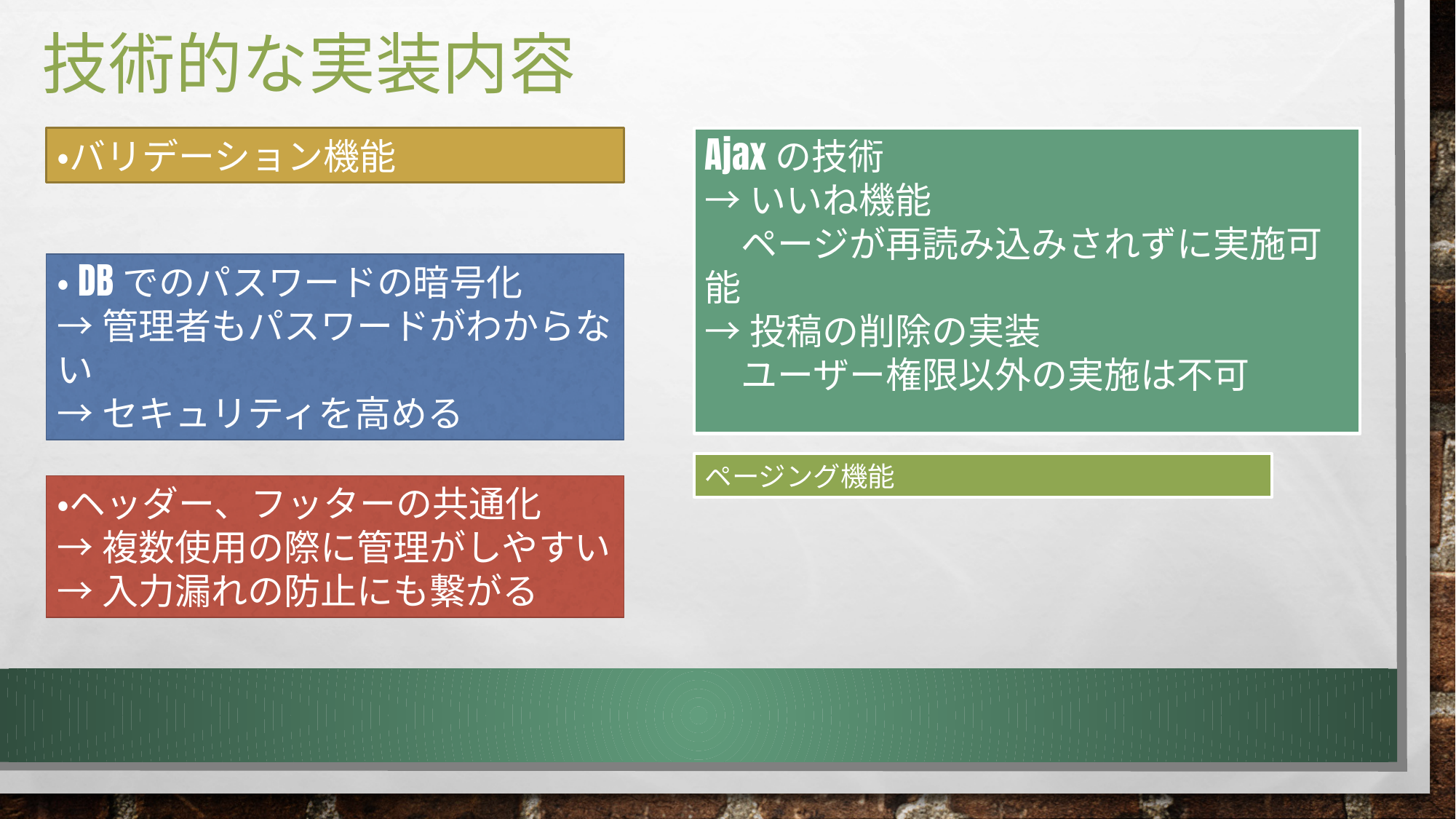

# 技術的な実装内容
・バリデーション機能
Ajaxの技術
→いいね機能
　ページが再読み込みされずに実施可能
→投稿の削除の実装
　ユーザー権限以外の実施は不可

・DBでのパスワードの暗号化
→管理者もパスワードがわからない
→セキュリティを高める
ページング機能
・ヘッダー、フッターの共通化
→複数使用の際に管理がしやすい
→入力漏れの防止にも繋がる